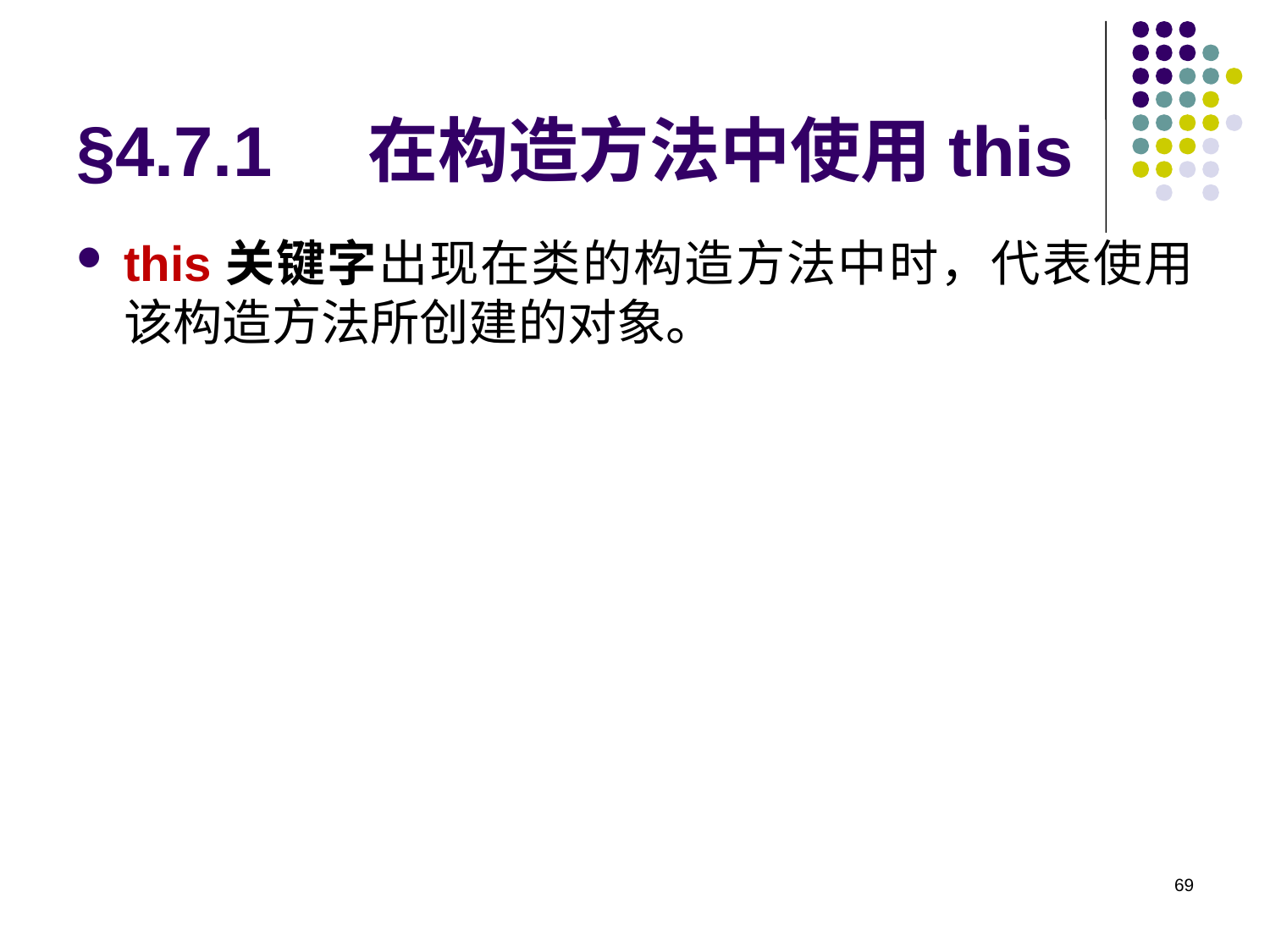

# §4.7.1    在构造方法中使用this
this关键字出现在类的构造方法中时，代表使用该构造方法所创建的对象。

69